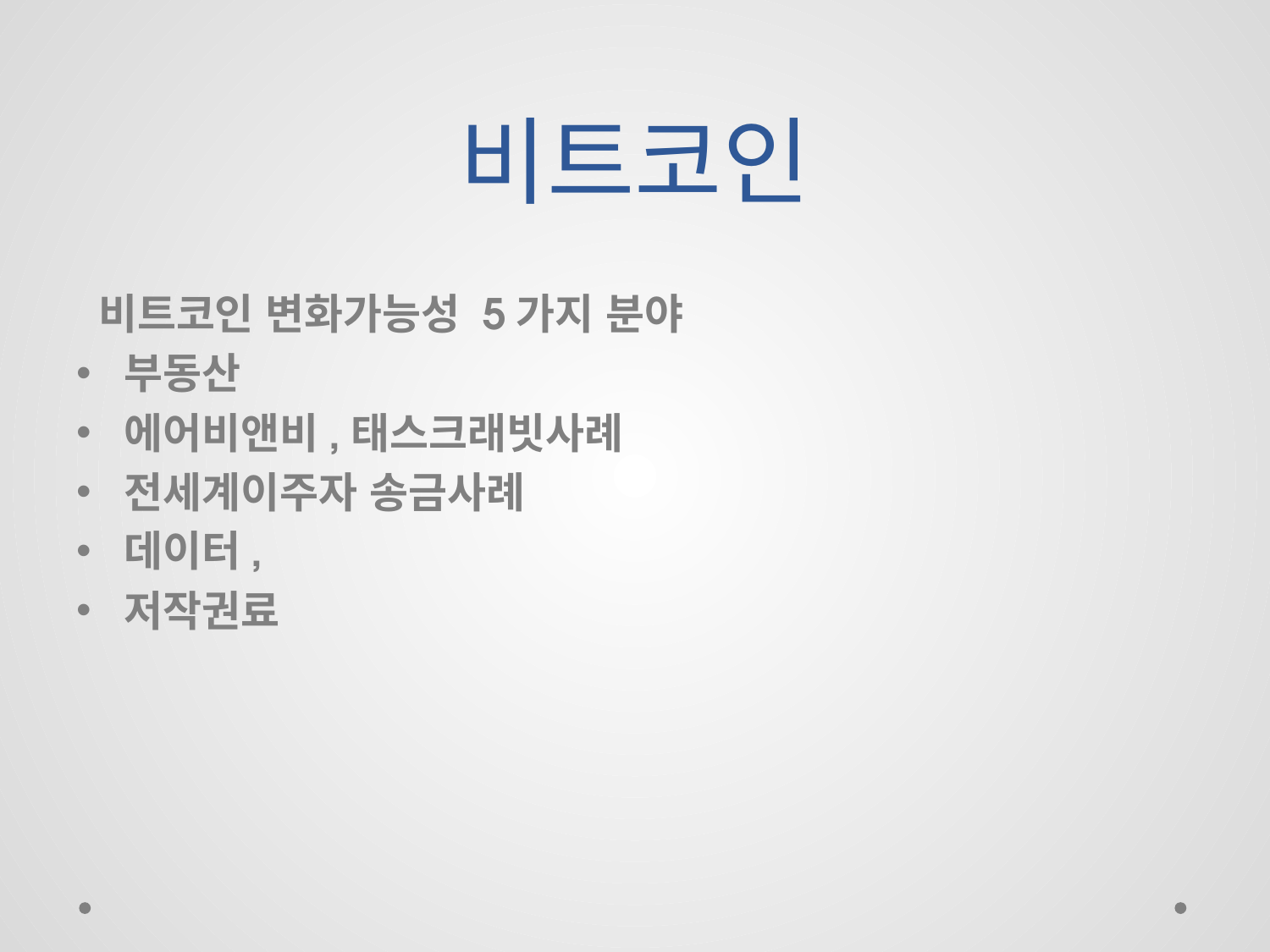

# 비트코인

 비트코인 변화가능성 5가지 분야
부동산
에어비앤비,태스크래빗사례
전세계이주자 송금사례
데이터,
저작권료